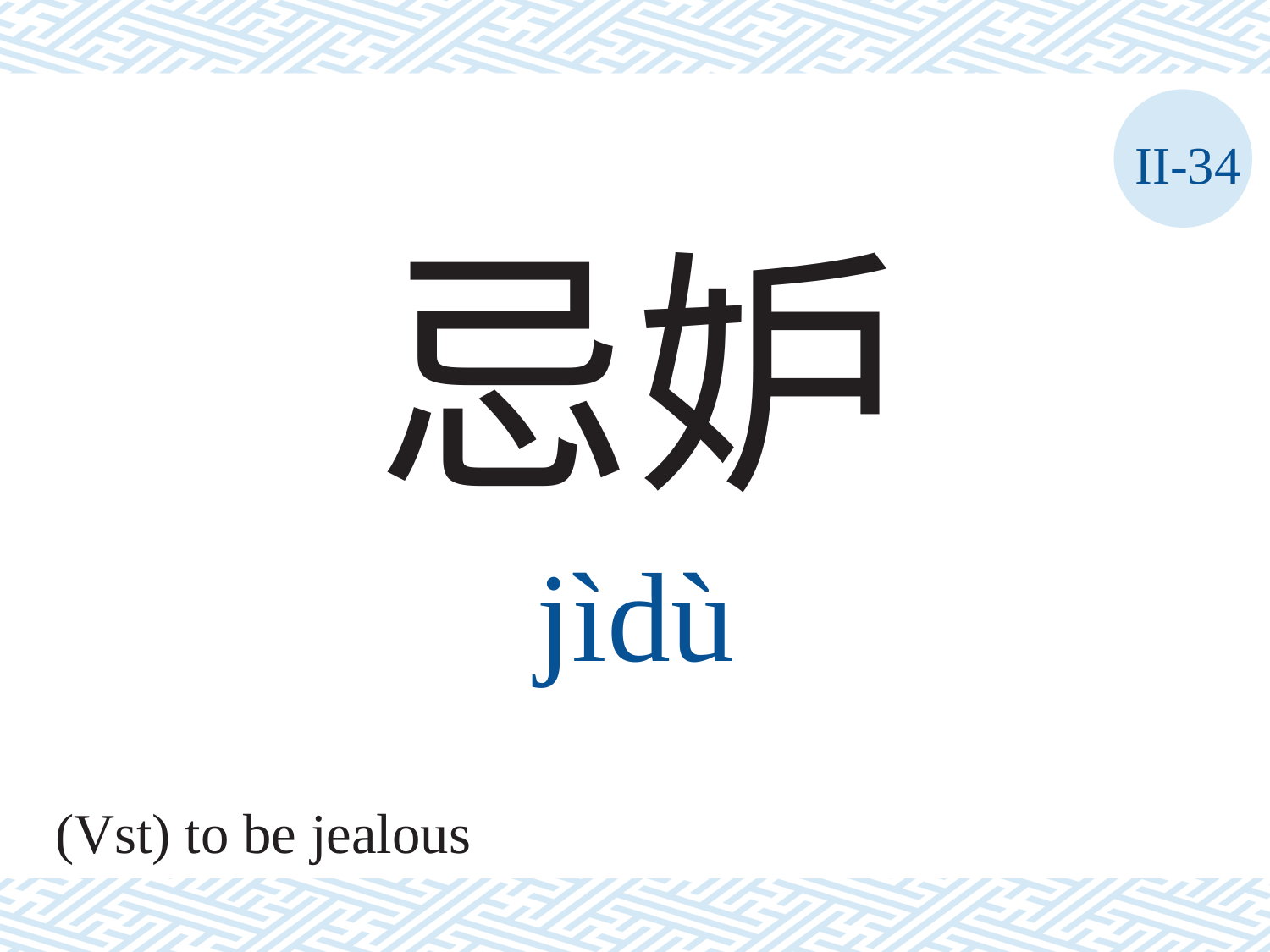

II-34
忌妒
jìdù
(Vst) to be jealous